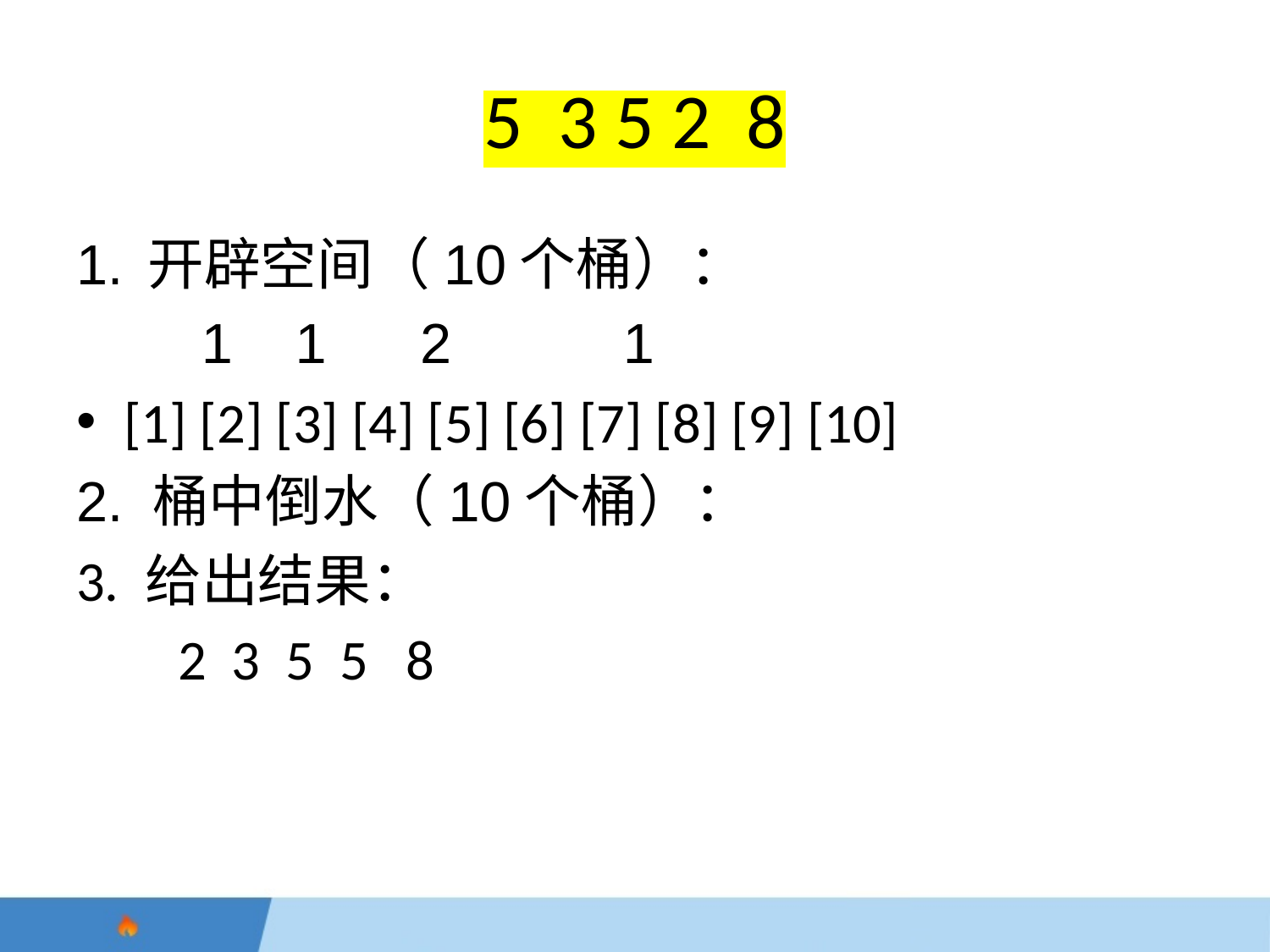

# 5  3 5 2  8
开辟空间（10个桶）：
        1    1      2           1
[1] [2] [3] [4] [5] [6] [7] [8] [9] [10]
2. 桶中倒水（10个桶）：
3. 给出结果：
        2  3  5  5   8